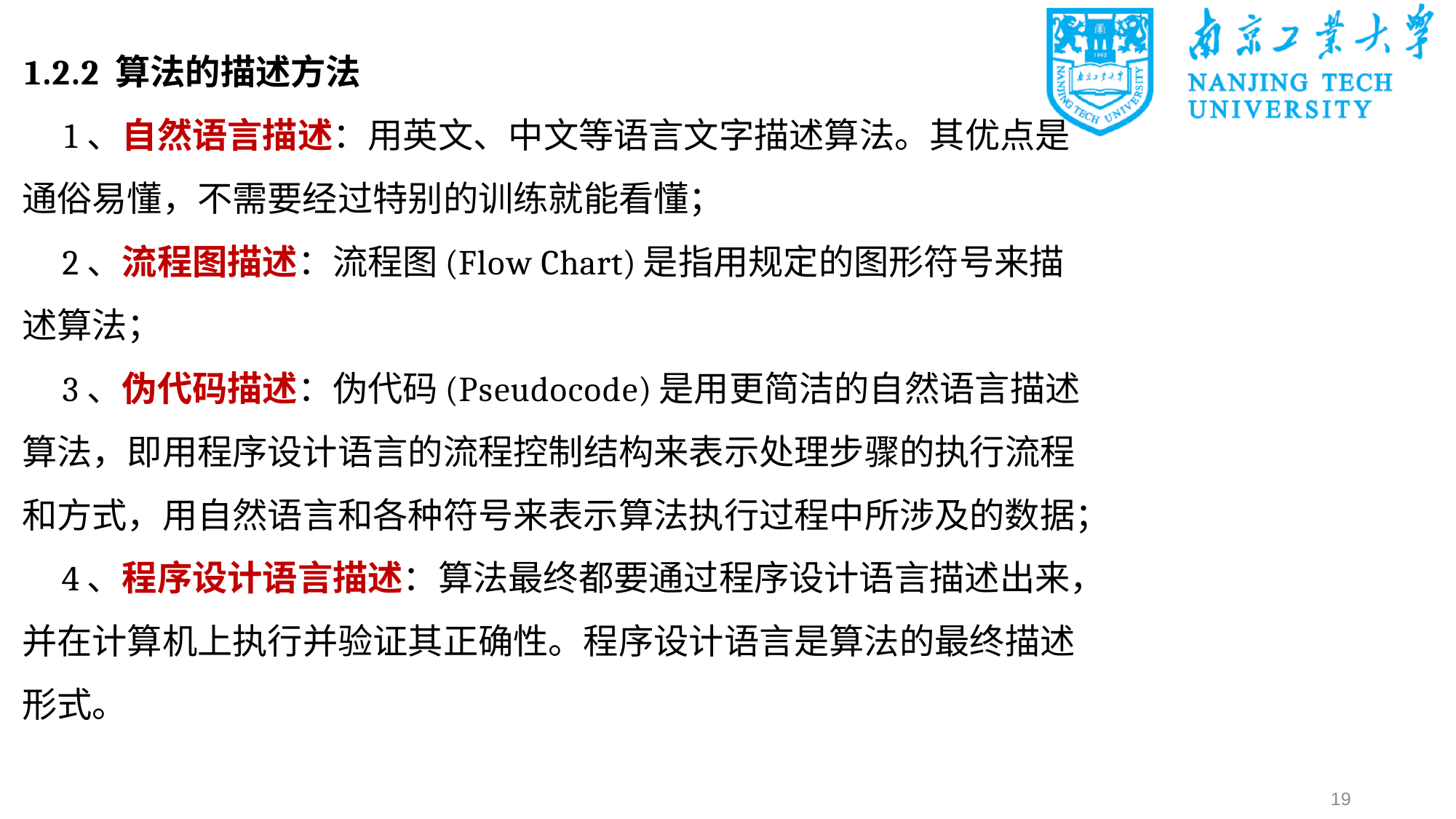

1.2.2 算法的描述方法
1、自然语言描述：用英文、中文等语言文字描述算法。其优点是通俗易懂，不需要经过特别的训练就能看懂；
2、流程图描述：流程图(Flow Chart)是指用规定的图形符号来描述算法；
3、伪代码描述：伪代码(Pseudocode)是用更简洁的自然语言描述算法，即用程序设计语言的流程控制结构来表示处理步骤的执行流程和方式，用自然语言和各种符号来表示算法执行过程中所涉及的数据；
4、程序设计语言描述：算法最终都要通过程序设计语言描述出来，并在计算机上执行并验证其正确性。程序设计语言是算法的最终描述形式。
19